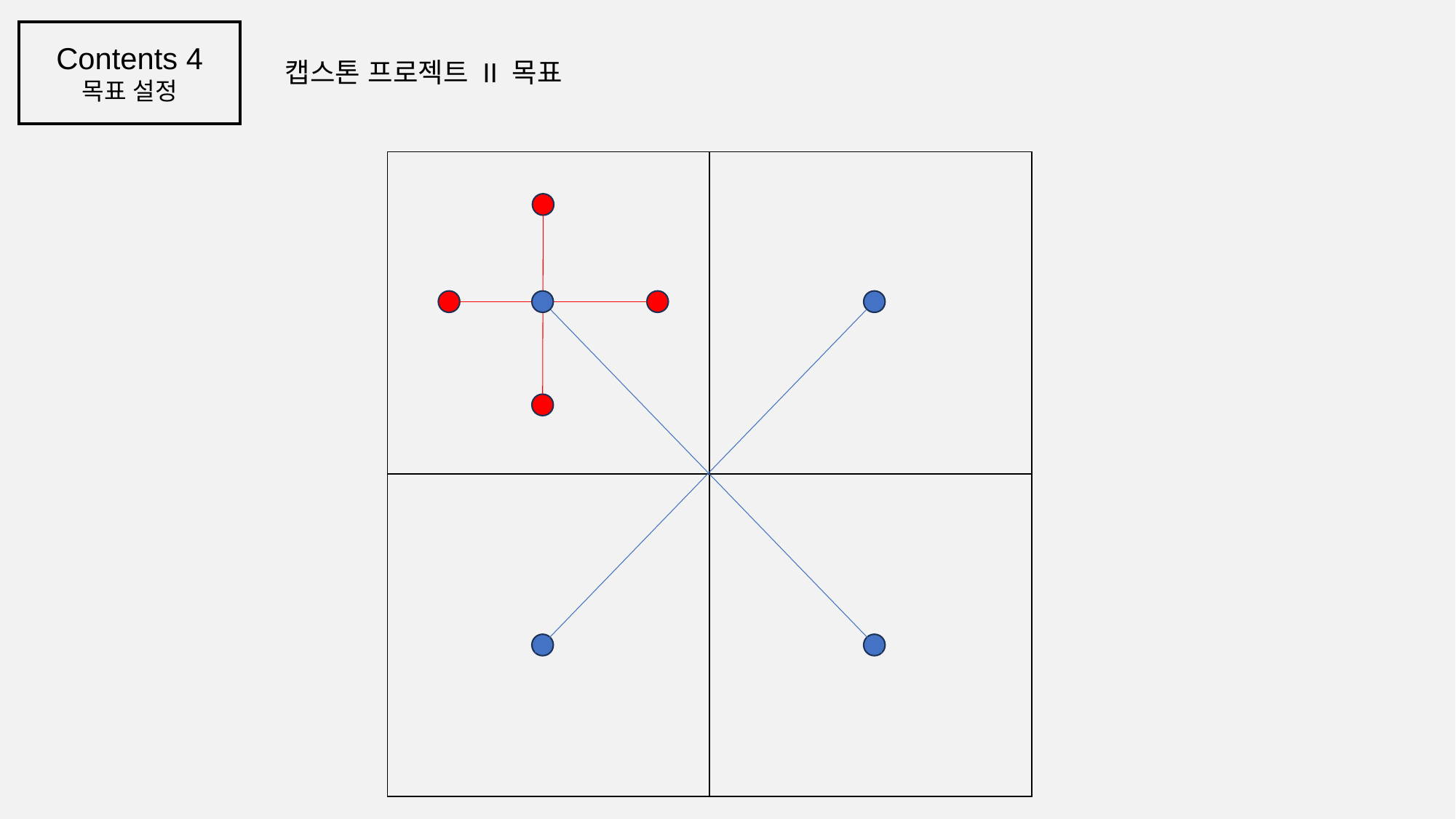

Contents 4
목표 설정
캡스톤 프로젝트 II 목표
|  |  |
| --- | --- |
|  |  |